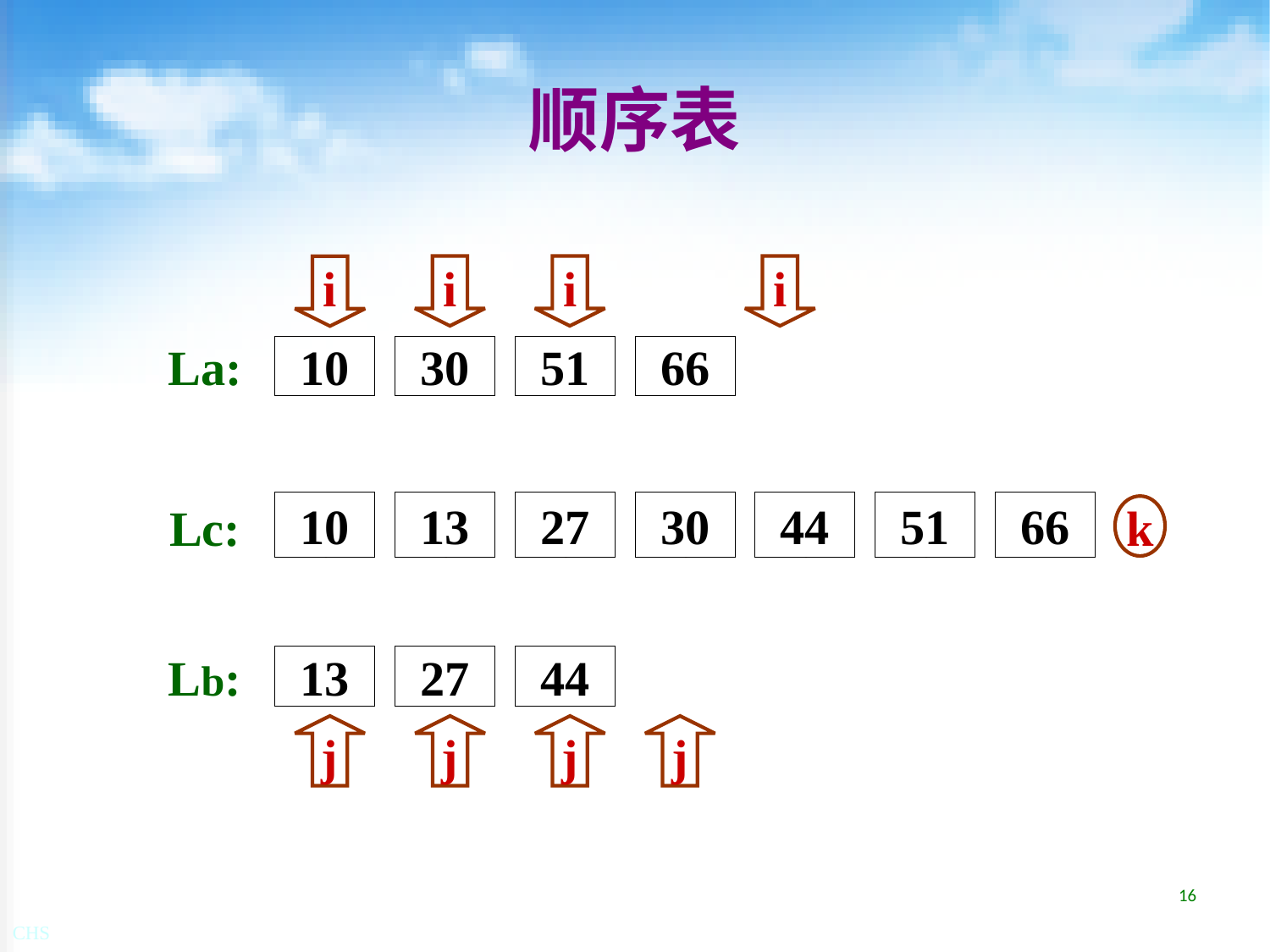

# 顺序表
i
i
i
i
La:
10
30
51
66
10
13
27
30
44
51
66
Lc:
k
k
k
k
k
k
k
Lb:
13
27
44
j
j
j
j
16